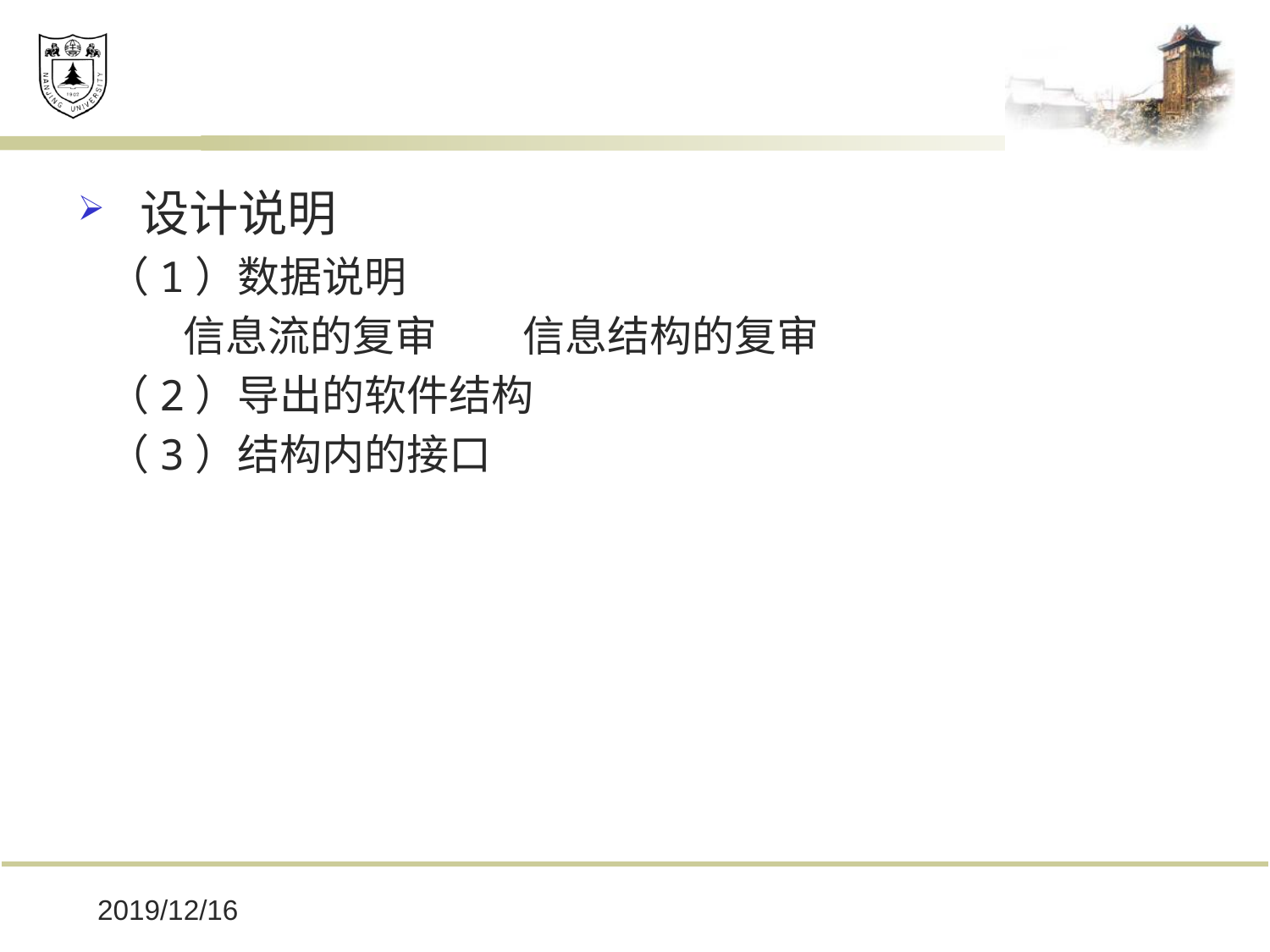

设计说明
  （1）数据说明
          信息流的复审         信息结构的复审
  （2）导出的软件结构
  （3）结构内的接口
2019/12/16